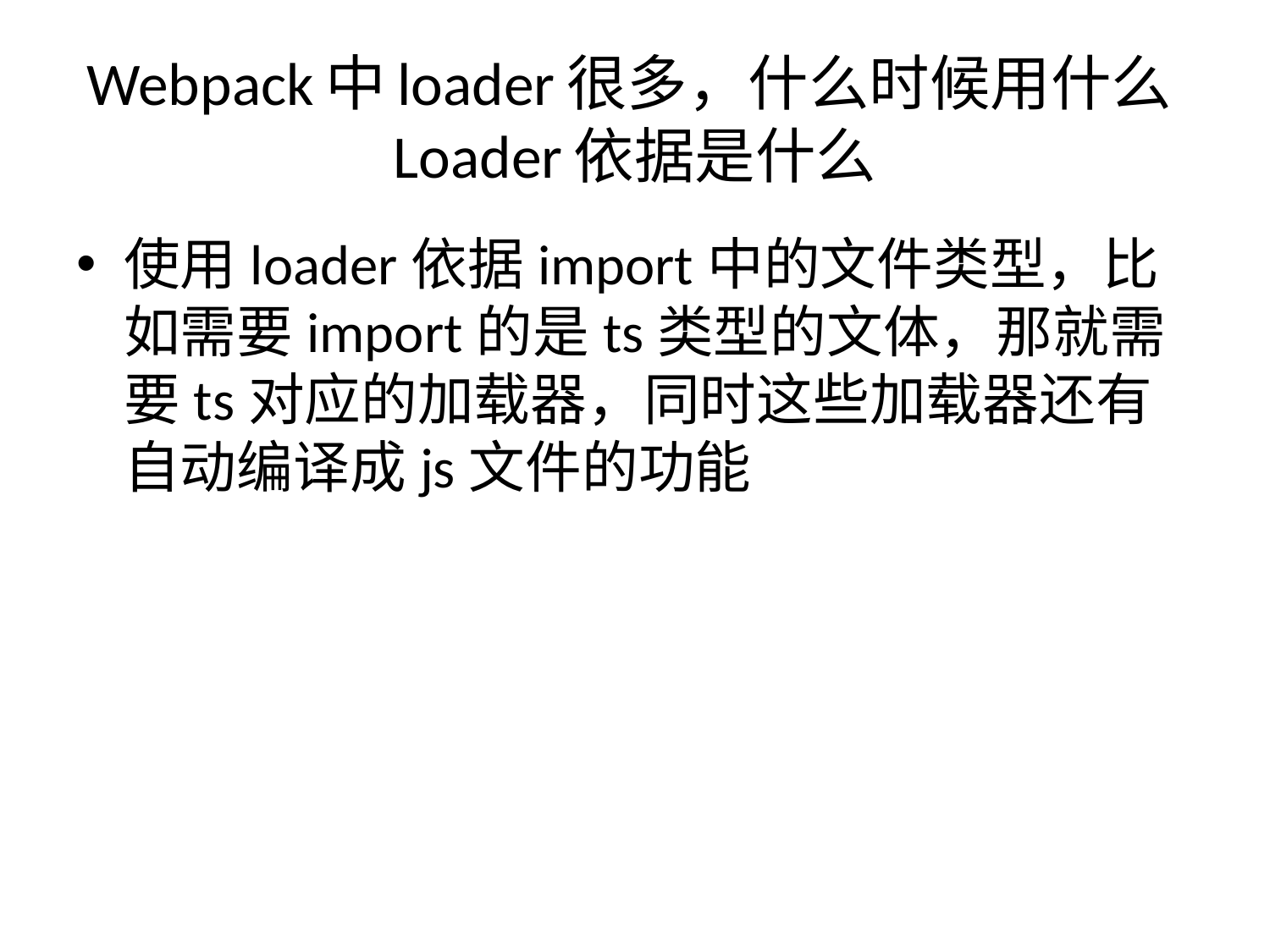

# Webpack中loader很多，什么时候用什么Loader依据是什么
使用loader依据import中的文件类型，比如需要import的是ts类型的文体，那就需要ts对应的加载器，同时这些加载器还有自动编译成js文件的功能